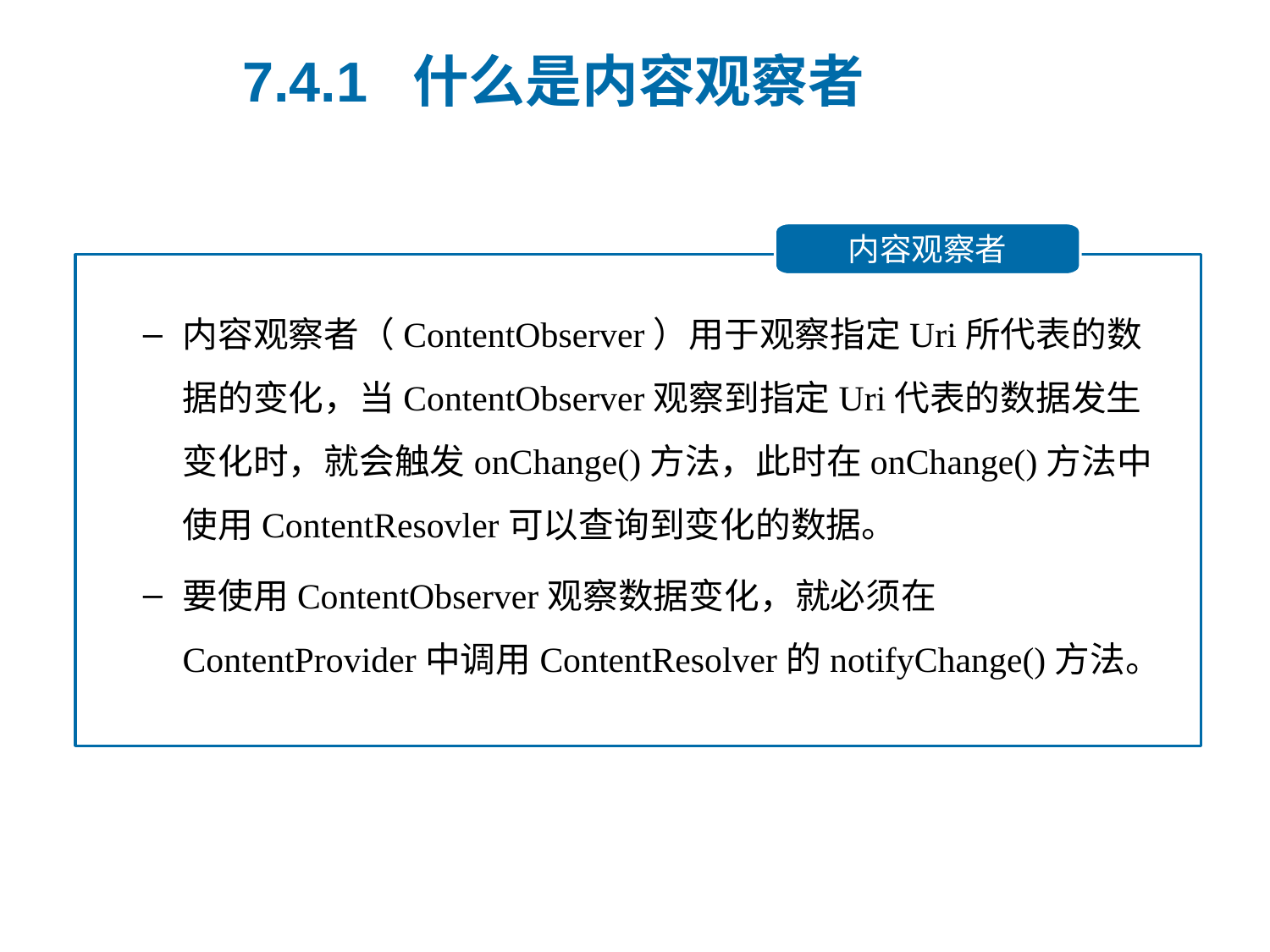

7.4.1  什么是内容观察者
内容观察者

内容观察者（ContentObserver）用于观察指定Uri所代表的数据的变化，当ContentObserver观察到指定Uri代表的数据发生变化时，就会触发onChange()方法，此时在onChange()方法中使用ContentResovler可以查询到变化的数据。
要使用ContentObserver观察数据变化，就必须在ContentProvider中调用ContentResolver的notifyChange()方法。